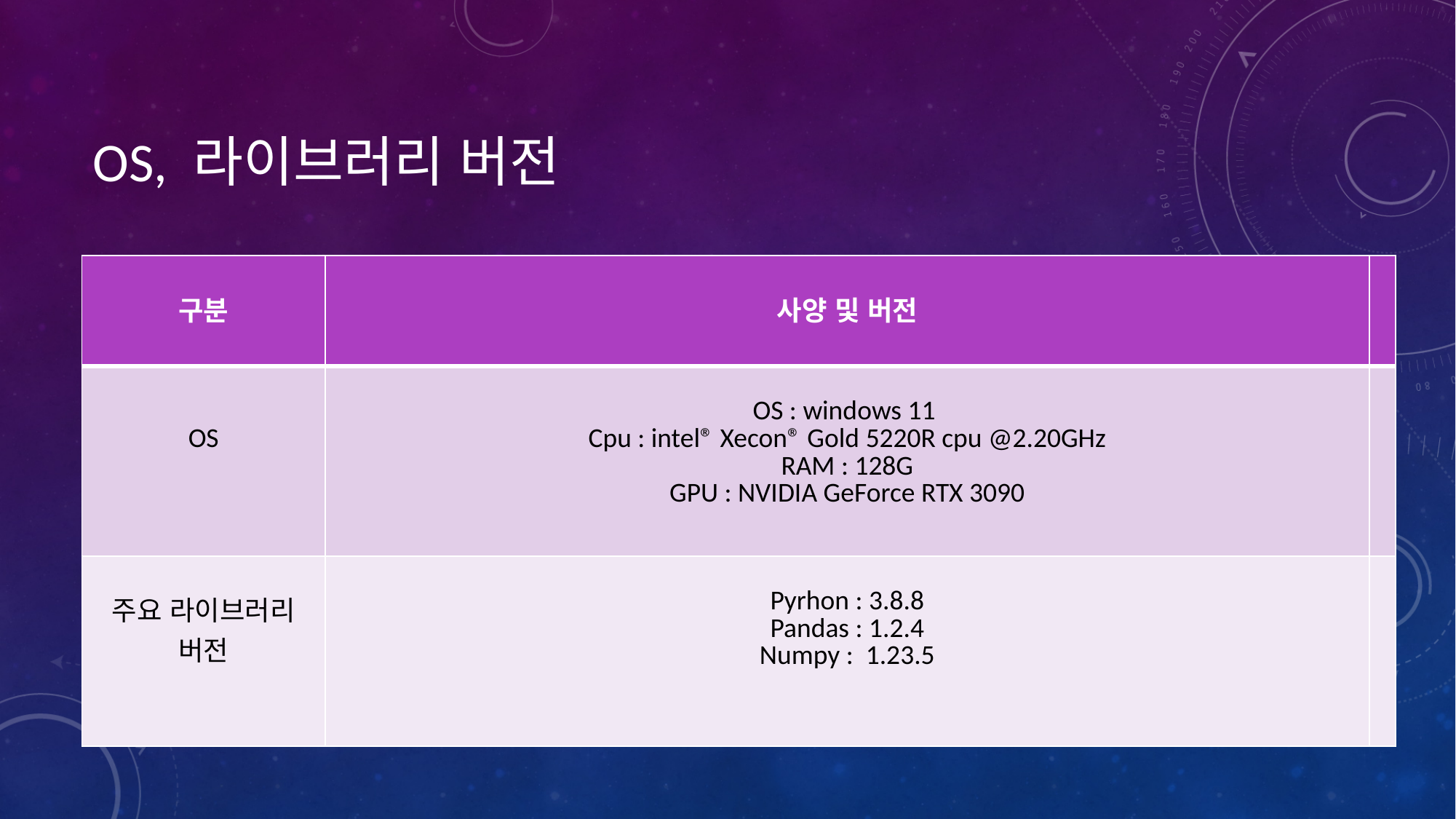

# OS, 라이브러리 버전
| 구분 | 사양 및 버전 |  |
| --- | --- | --- |
| OS | OS : windows 11 Cpu : intel® Xecon® Gold 5220R cpu @2.20GHz RAM : 128G GPU : NVIDIA GeForce RTX 3090 |  |
| 주요 라이브러리 버전 | Pyrhon : 3.8.8 Pandas : 1.2.4 Numpy : 1.23.5 |  |